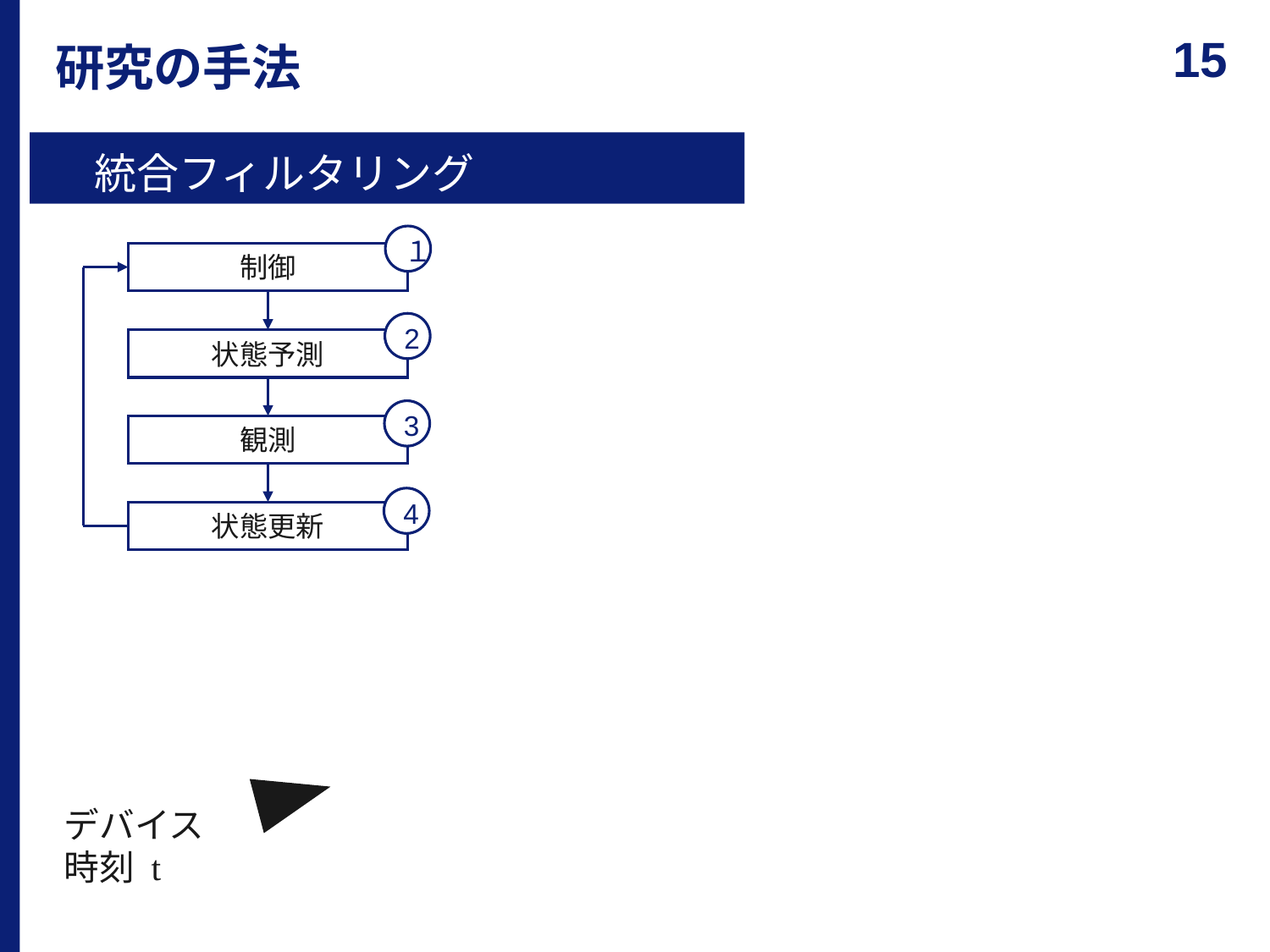

# 研究の手法
統合フィルタリング
１
制御
状態予測
観測
状態更新
2
3
4

デバイス
時刻 t